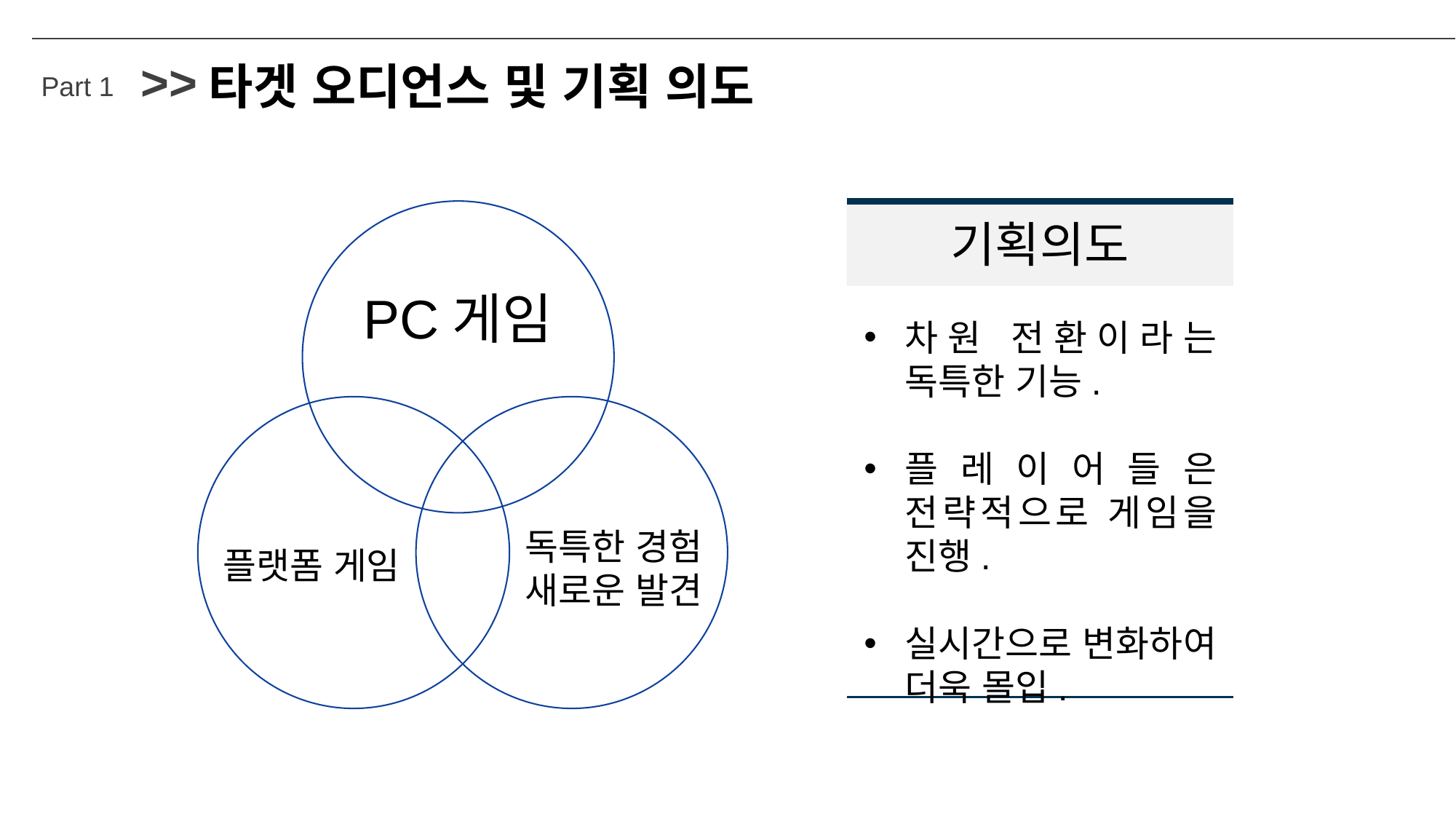

>>
타겟 오디언스 및 기획 의도
Part 1
기획의도

PC게임
차원 전환이라는 독특한 기능.

플레이어들은 전략적으로 게임을 진행.

실시간으로 변화하여 더욱 몰입.

독특한 경험
새로운 발견
플랫폼 게임